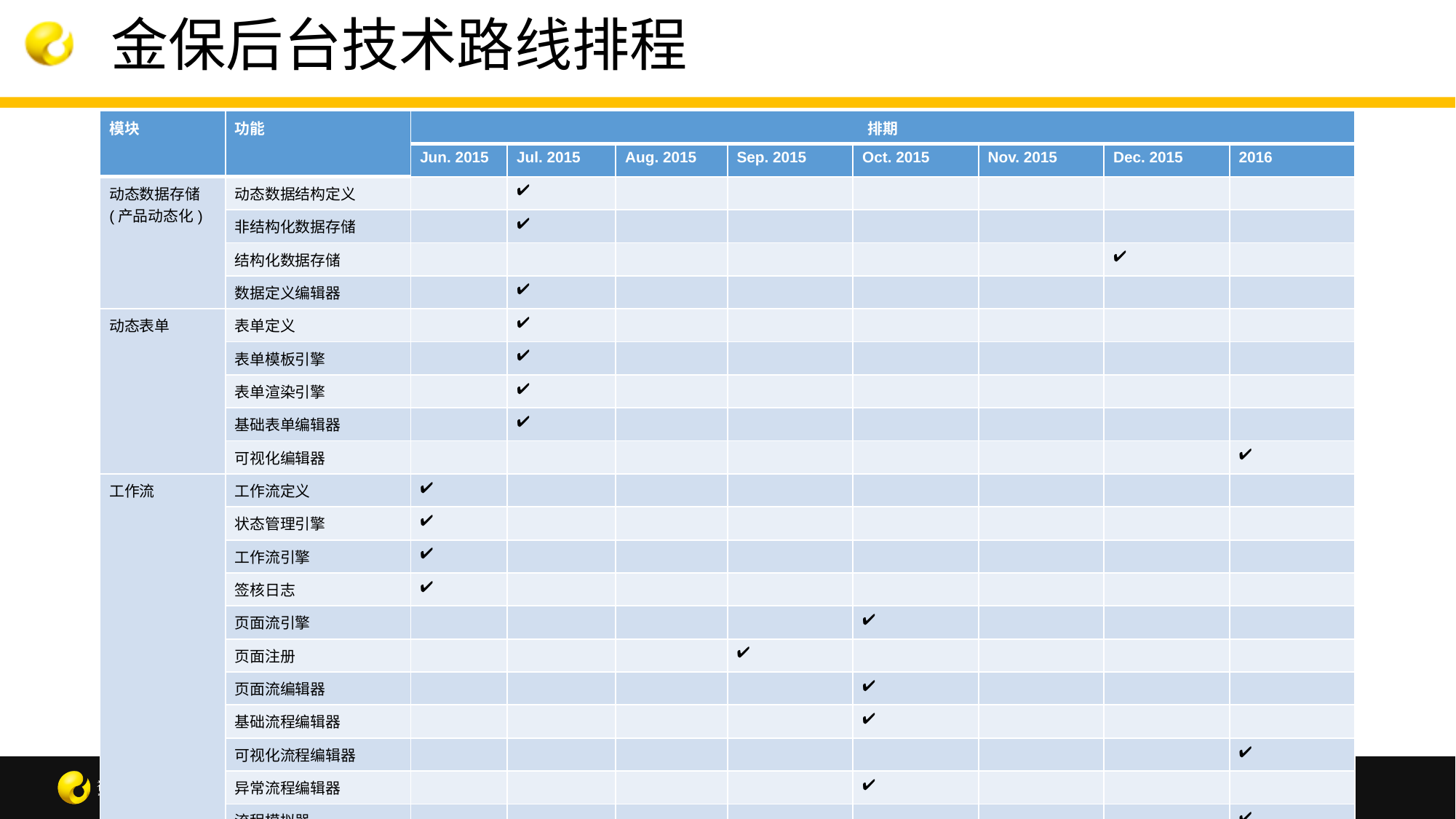

# 金保后台技术路线排程
| 模块 | 功能 | 排期 |  |  |  |  |  |  |  |
| --- | --- | --- | --- | --- | --- | --- | --- | --- | --- |
|  |  | Jun. 2015 | Jul. 2015 | Aug. 2015 | Sep. 2015 | Oct. 2015 | Nov. 2015 | Dec. 2015 | 2016 |
| 动态数据存储 (产品动态化) | 动态数据结构定义 |  | ✔ |  |  |  |  |  |  |
|  | 非结构化数据存储 |  | ✔ |  |  |  |  |  |  |
|  | 结构化数据存储 |  |  |  |  |  |  | ✔ |  |
|  | 数据定义编辑器 |  | ✔ |  |  |  |  |  |  |
| 动态表单 | 表单定义 |  | ✔ |  |  |  |  |  |  |
|  | 表单模板引擎 |  | ✔ |  |  |  |  |  |  |
|  | 表单渲染引擎 |  | ✔ |  |  |  |  |  |  |
|  | 基础表单编辑器 |  | ✔ |  |  |  |  |  |  |
|  | 可视化编辑器 |  |  |  |  |  |  |  | ✔ |
| 工作流 | 工作流定义 | ✔ |  |  |  |  |  |  |  |
|  | 状态管理引擎 | ✔ |  |  |  |  |  |  |  |
|  | 工作流引擎 | ✔ |  |  |  |  |  |  |  |
|  | 签核日志 | ✔ |  |  |  |  |  |  |  |
|  | 页面流引擎 |  |  |  |  | ✔ |  |  |  |
|  | 页面注册 |  |  |  | ✔ |  |  |  |  |
|  | 页面流编辑器 |  |  |  |  | ✔ |  |  |  |
|  | 基础流程编辑器 |  |  |  |  | ✔ |  |  |  |
|  | 可视化流程编辑器 |  |  |  |  |  |  |  | ✔ |
|  | 异常流程编辑器 |  |  |  |  | ✔ |  |  |  |
|  | 流程模拟器 |  |  |  |  |  |  |  | ✔ |